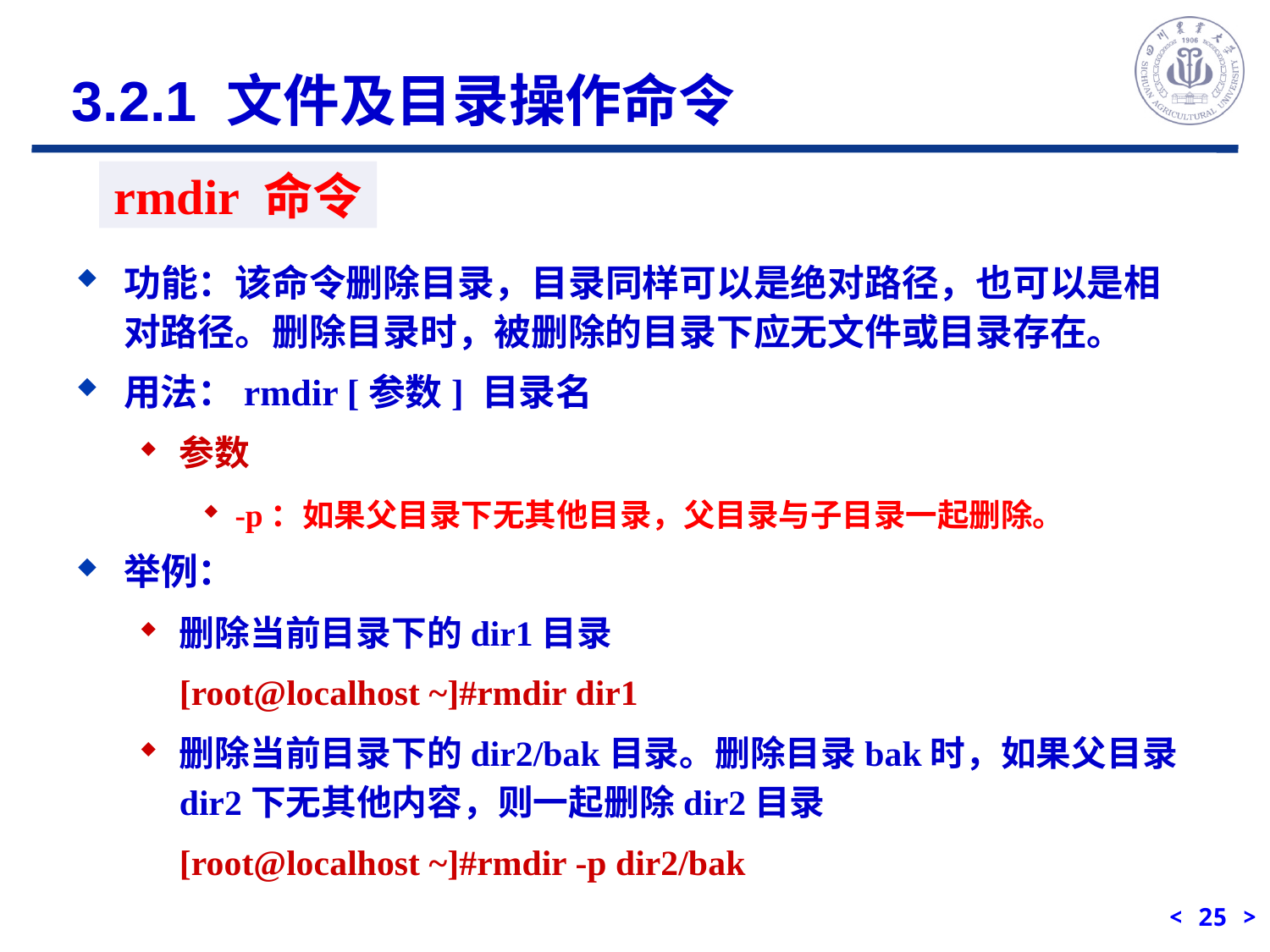

3.2.1 文件及目录操作命令
rmdir 命令
功能：该命令删除目录，目录同样可以是绝对路径，也可以是相对路径。删除目录时，被删除的目录下应无文件或目录存在。
用法：rmdir [参数] 目录名
参数
-p：如果父目录下无其他目录，父目录与子目录一起删除。
举例：
删除当前目录下的dir1目录
	[root@localhost ~]#rmdir dir1
删除当前目录下的dir2/bak目录。删除目录bak时，如果父目录dir2下无其他内容，则一起删除dir2目录
	[root@localhost ~]#rmdir -p dir2/bak